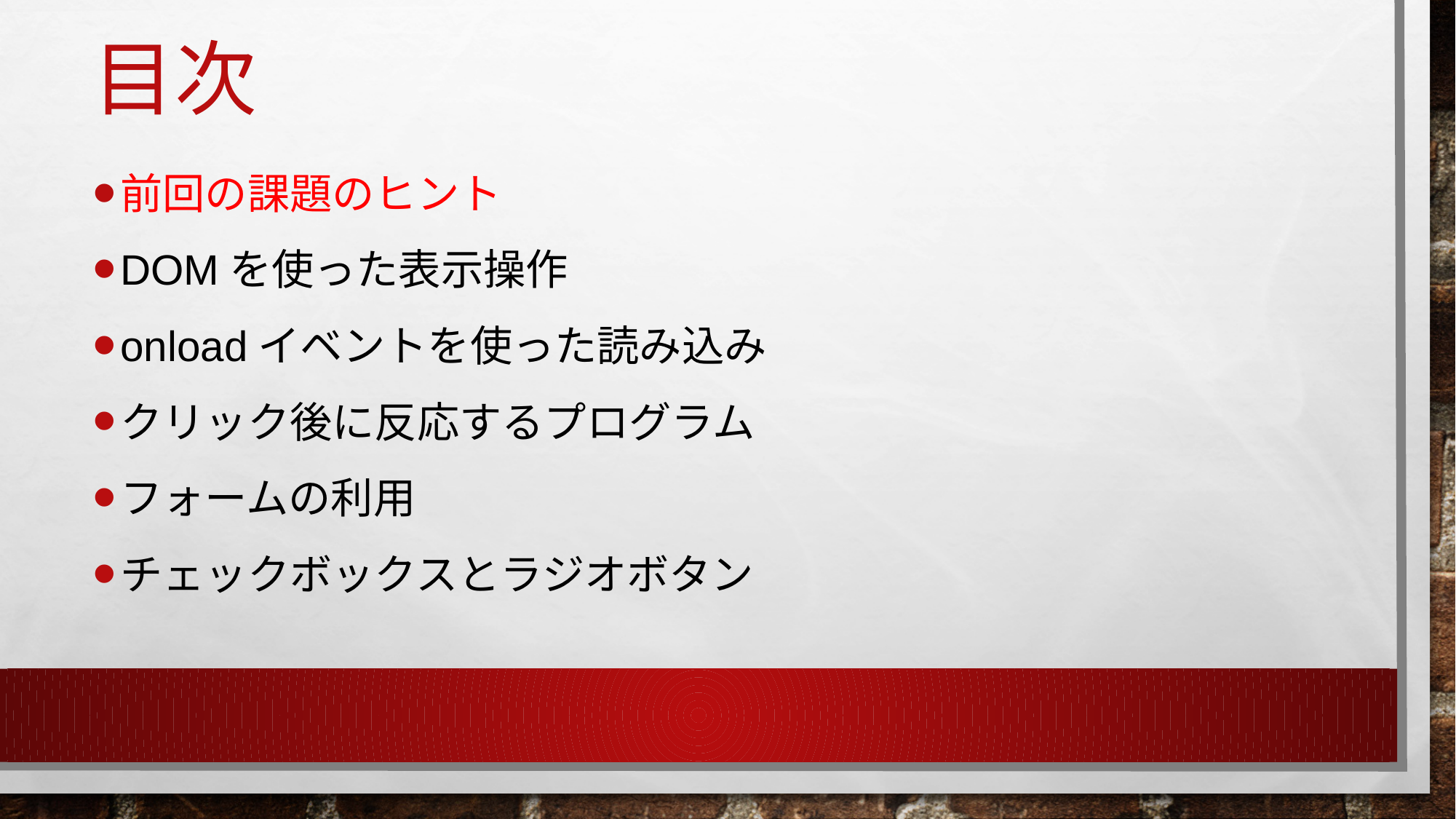

# 目次
前回の課題のヒント
DOMを使った表示操作
onloadイベントを使った読み込み
クリック後に反応するプログラム
フォームの利用
チェックボックスとラジオボタン